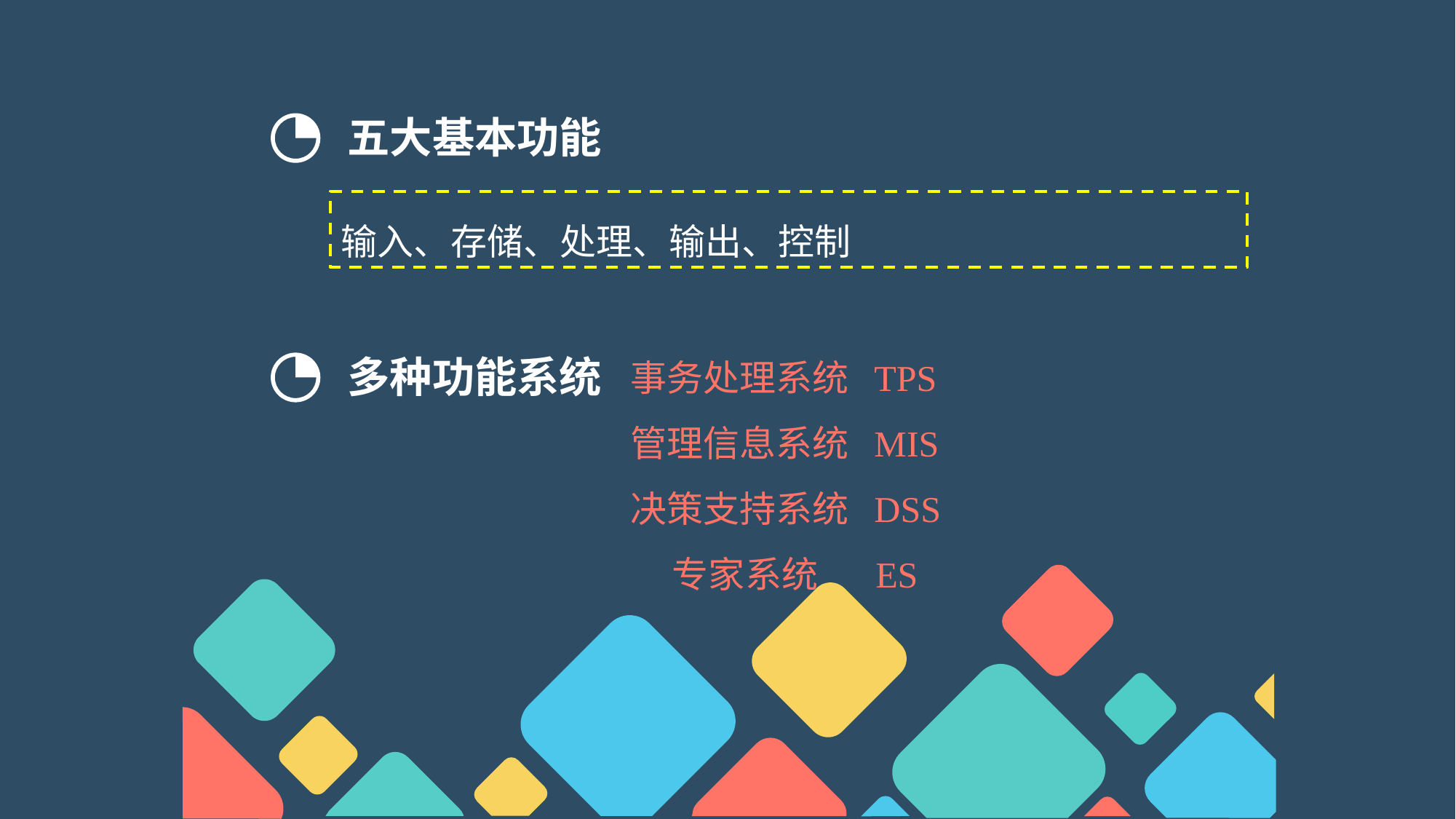

五大基本功能

输入、存储、处理、输出、控制
事务处理系统  TPS
管理信息系统  MIS
决策支持系统  DSS
    专家系统      ES
多种功能系统